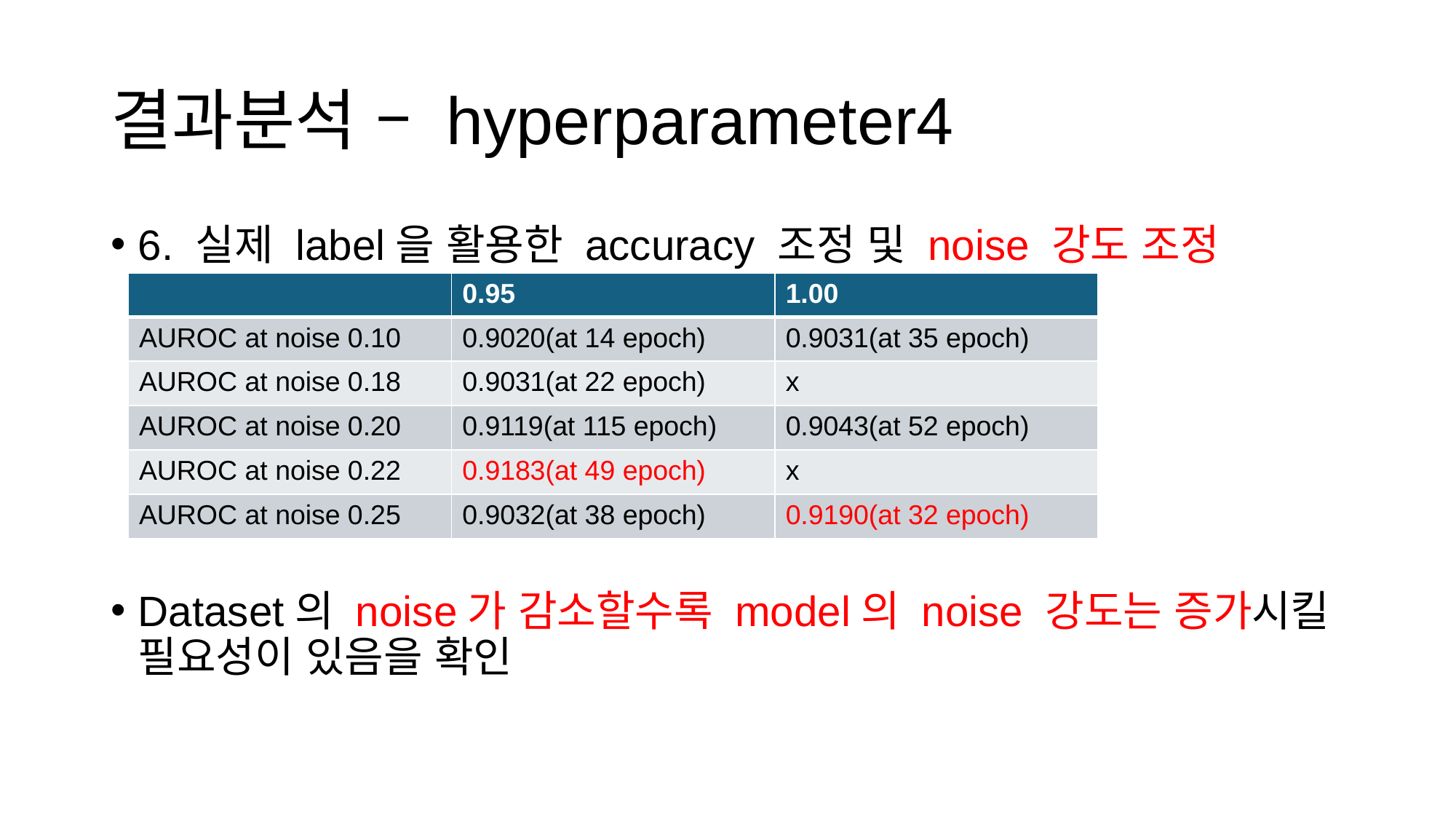

# 결과분석 – hyperparameter4
6. 실제 label을 활용한 accuracy 조정 및 noise 강도 조정

Dataset의 noise가 감소할수록 model의 noise 강도는 증가시킬 필요성이 있음을 확인

|  | 0.95 | 1.00 |
| --- | --- | --- |
| AUROC at noise 0.10 | 0.9020(at 14 epoch) | 0.9031(at 35 epoch) |
| AUROC at noise 0.18 | 0.9031(at 22 epoch) | x |
| AUROC at noise 0.20 | 0.9119(at 115 epoch) | 0.9043(at 52 epoch) |
| AUROC at noise 0.22 | 0.9183(at 49 epoch) | x |
| AUROC at noise 0.25 | 0.9032(at 38 epoch) | 0.9190(at 32 epoch) |